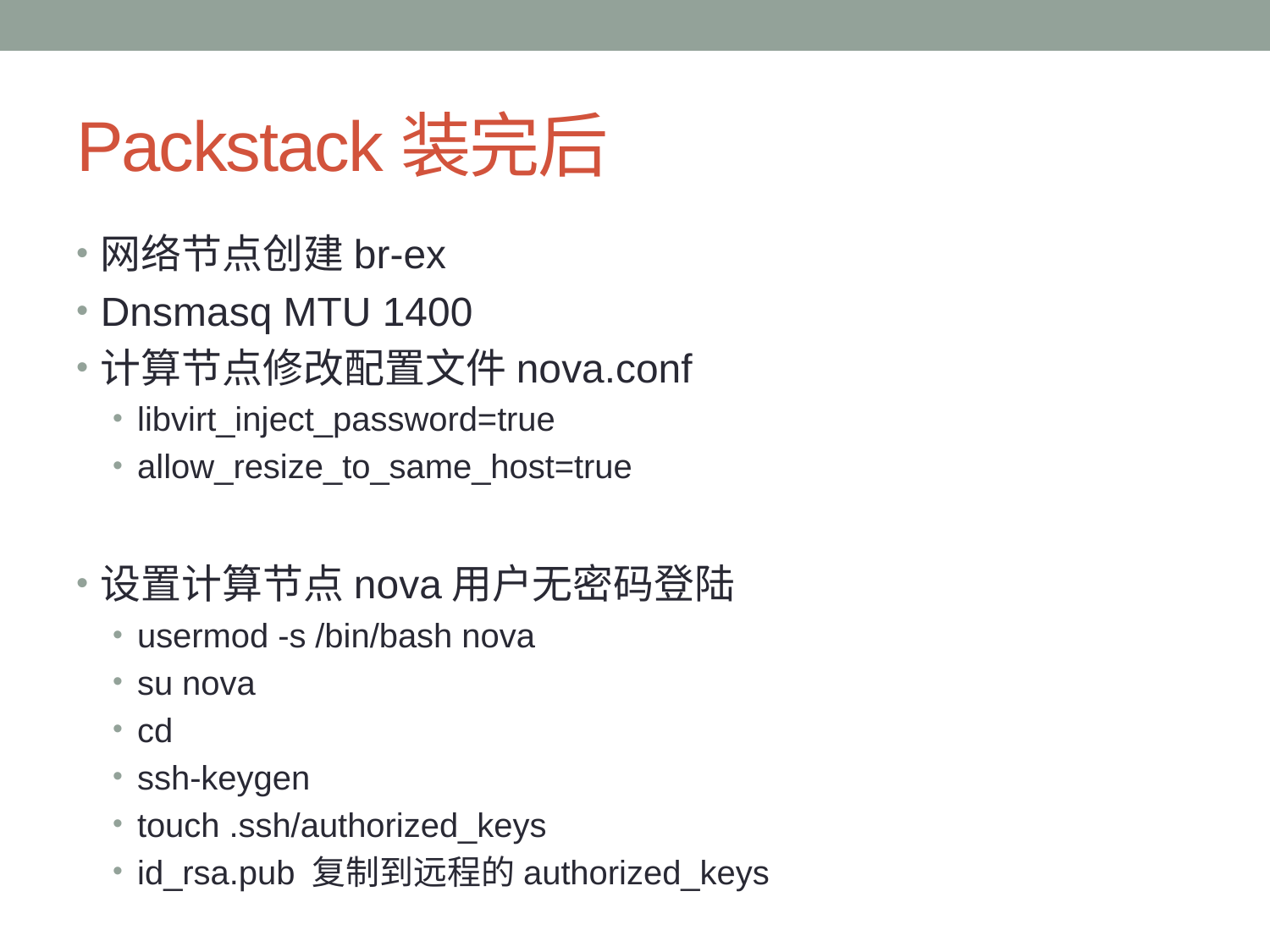

# Packstack装完后
网络节点创建br-ex
Dnsmasq MTU 1400
计算节点修改配置文件nova.conf
libvirt_inject_password=true
allow_resize_to_same_host=true

设置计算节点nova用户无密码登陆
usermod -s /bin/bash nova
su nova
cd
ssh-keygen
touch .ssh/authorized_keys
id_rsa.pub 复制到远程的authorized_keys